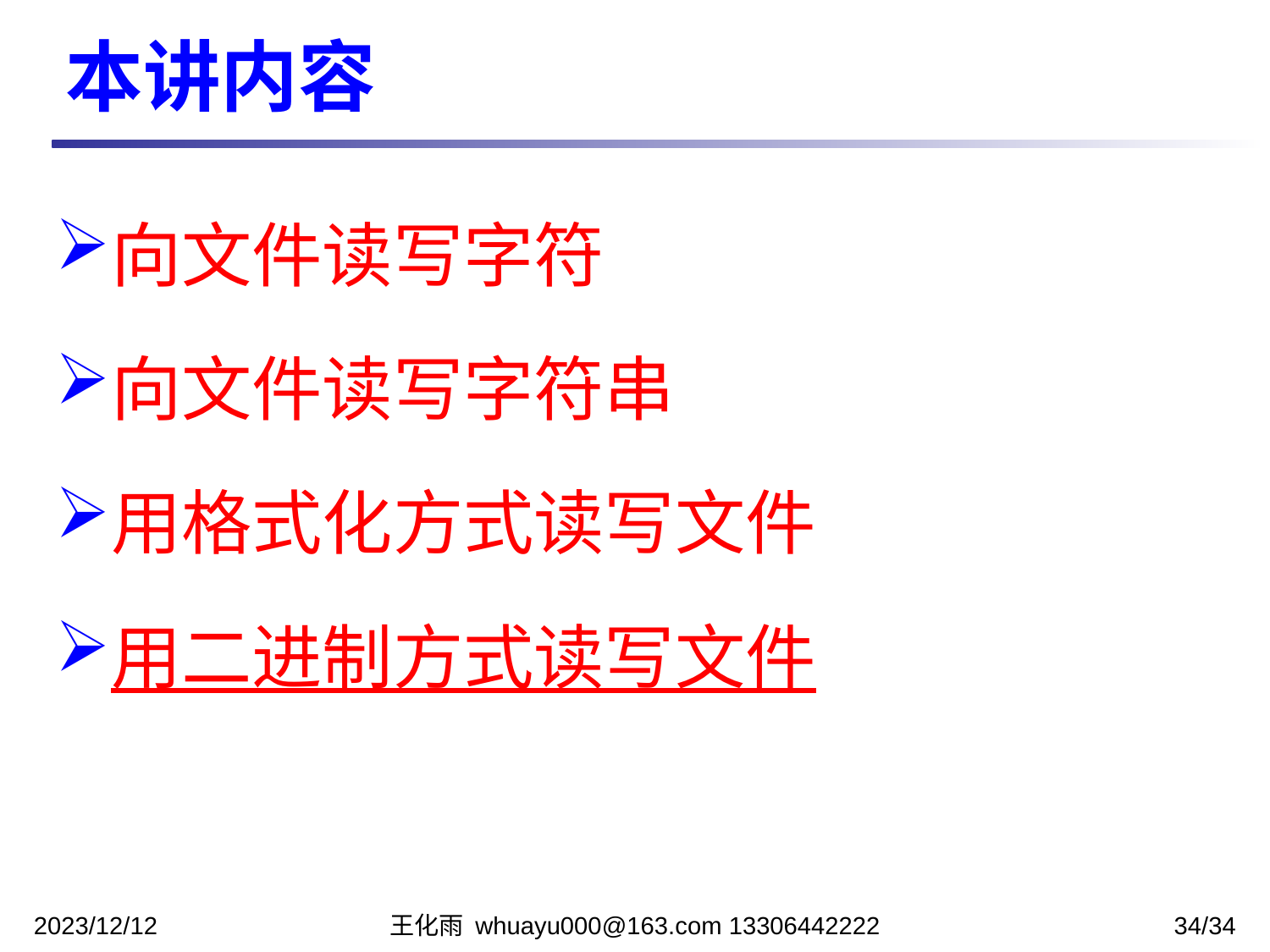

本讲内容
向文件读写字符
向文件读写字符串
用格式化方式读写文件
用二进制方式读写文件
2023/12/12
王化雨 whuayu000@163.com 13306442222
34/34